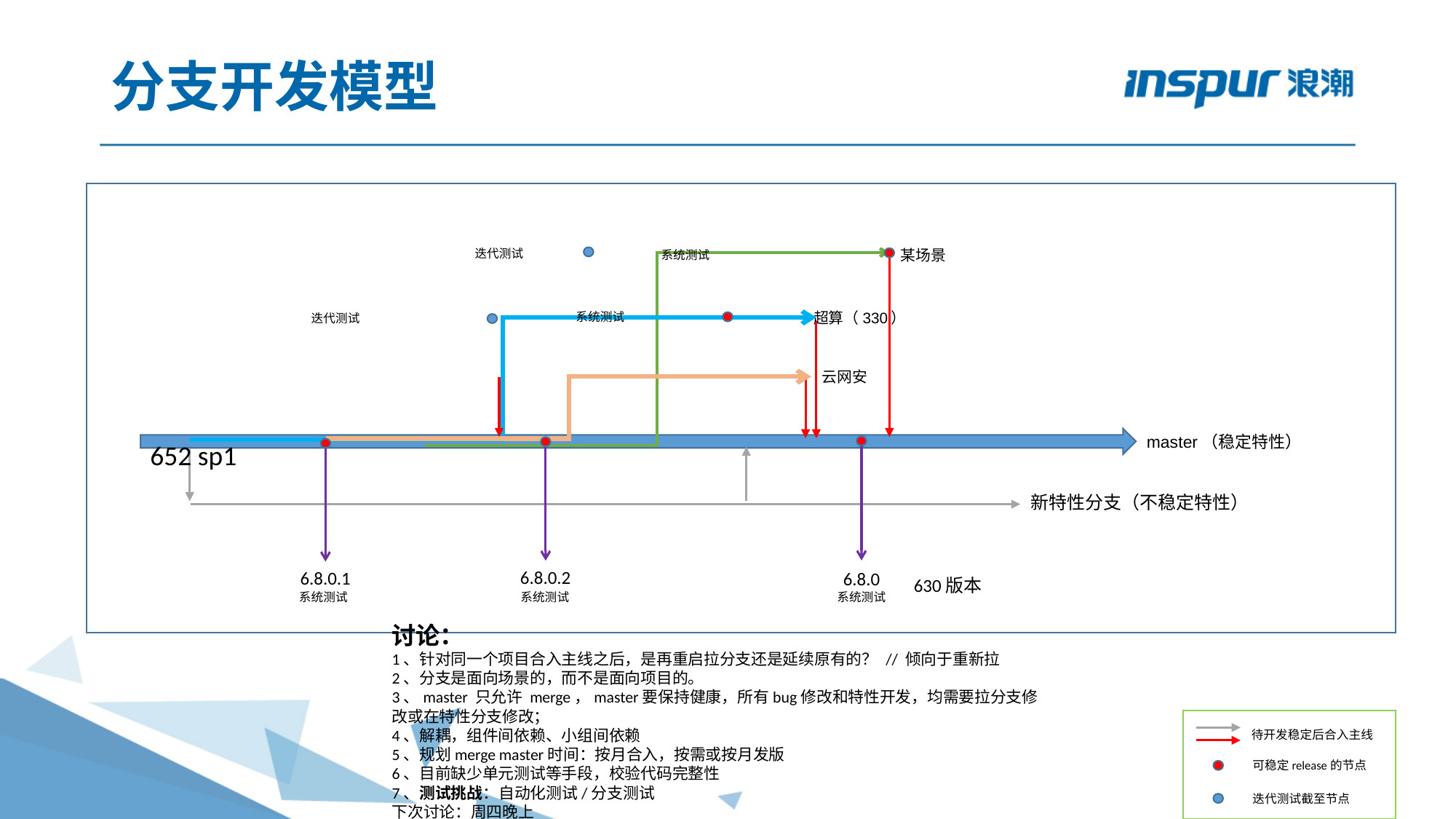

# 分支开发模型

某场景
迭代测试
系统测试

超算（330）
系统测试
迭代测试

云网安
master（稳定特性）

652 sp1

新特性分支（不稳定特性）
6.8.0.2
6.8.0.1
6.8.0
630版本
系统测试
系统测试
系统测试
讨论：
1、针对同一个项目合入主线之后，是再重启拉分支还是延续原有的？ // 倾向于重新拉
2、分支是面向场景的，而不是面向项目的。
3、master 只允许 merge，master要保持健康，所有bug修改和特性开发，均需要拉分支修改或在特性分支修改；
4、解耦，组件间依赖、小组间依赖
5、规划merge master时间：按月合入，按需或按月发版
6、目前缺少单元测试等手段，校验代码完整性
7、测试挑战：自动化测试/分支测试
下次讨论：周四晚上

待开发稳定后合入主线
可稳定release的节点

迭代测试截至节点